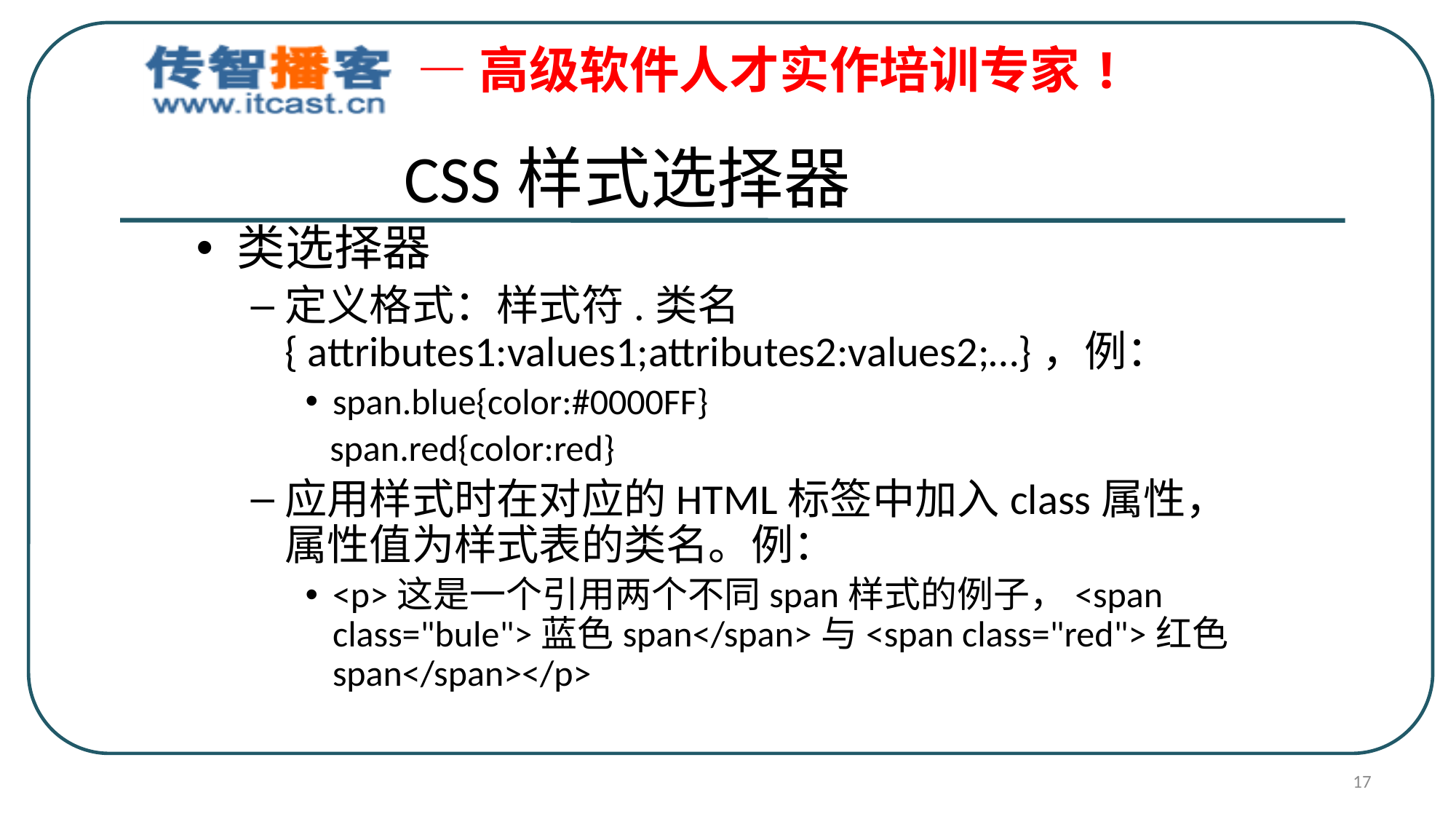

CSS样式选择器
类选择器
定义格式：样式符.类名{ attributes1:values1;attributes2:values2;…}，例：
span.blue{color:#0000FF}
   span.red{color:red}
应用样式时在对应的HTML标签中加入class属性，属性值为样式表的类名。例：
<p>这是一个引用两个不同span样式的例子，<span class="bule">蓝色span</span>与<span class="red">红色span</span></p>
17